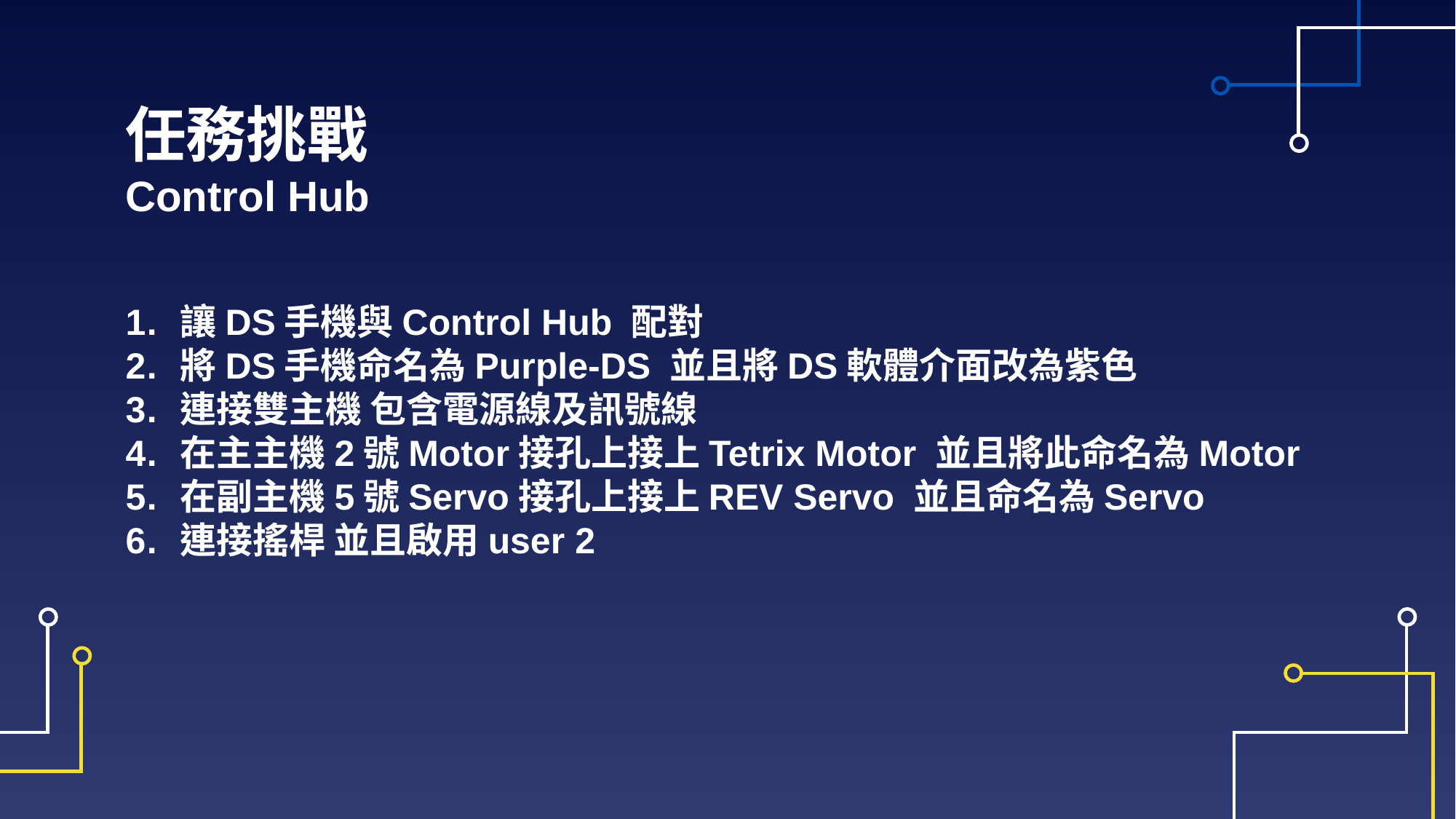

# 任務挑戰 Control Hub
讓DS手機與Control Hub 配對
將DS手機命名為Purple-DS 並且將DS軟體介面改為紫色
連接雙主機 包含電源線及訊號線
在主主機2號Motor接孔上接上Tetrix Motor 並且將此命名為Motor
在副主機5號Servo接孔上接上REV Servo 並且命名為Servo
連接搖桿 並且啟用user 2